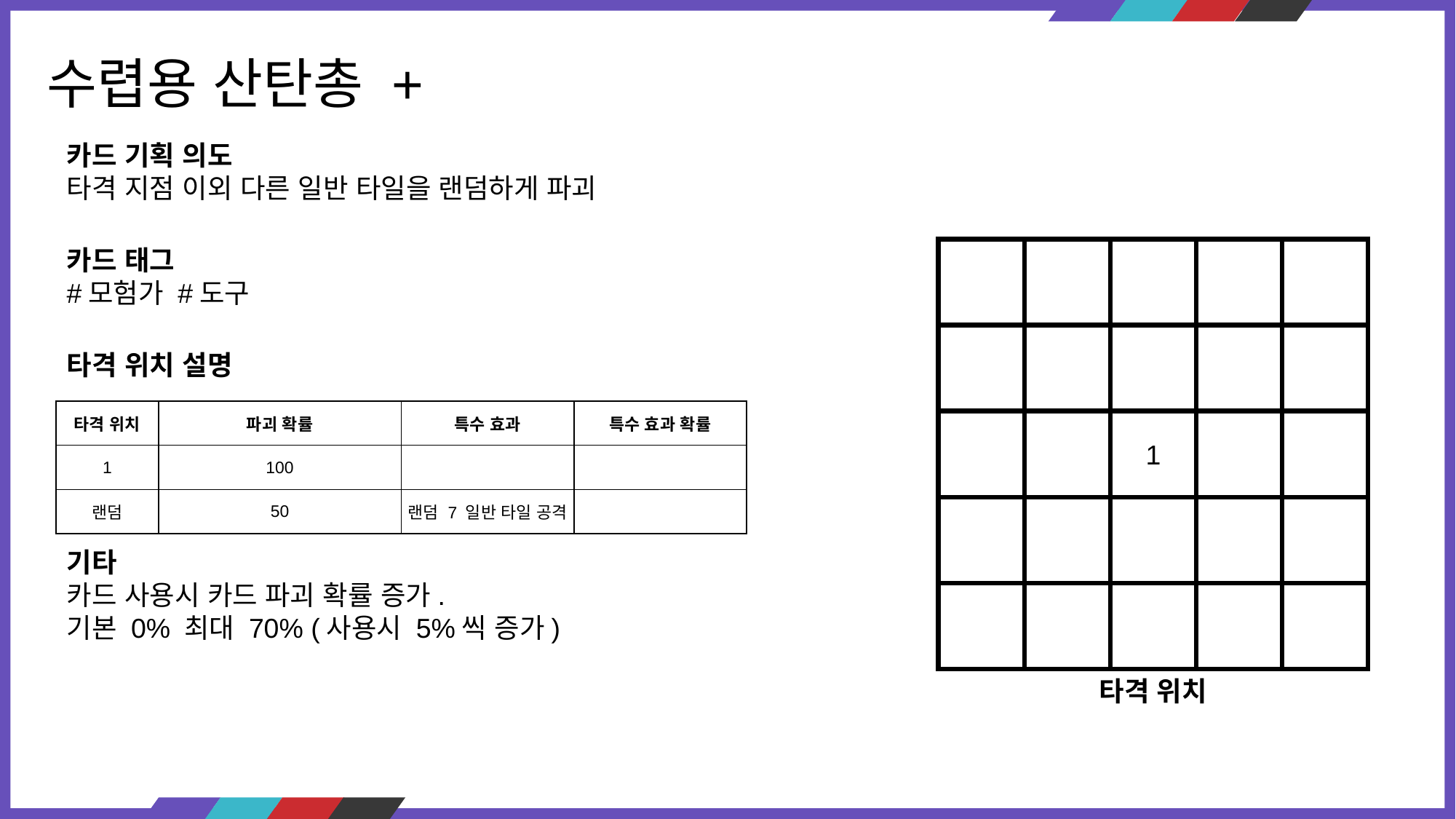

수렵용 산탄총 +
카드 기획 의도
타격 지점 이외 다른 일반 타일을 랜덤하게 파괴
카드 태그
#모험가 #도구

타격 위치 설명
| 타격 위치 | 파괴 확률 | 특수 효과 | 특수 효과 확률 |
| --- | --- | --- | --- |
| 1 | 100 |  |  |
| 랜덤 | 50 | 랜덤 7 일반 타일 공격 |  |

1

기타
카드 사용시 카드 파괴 확률 증가.
기본 0% 최대 70% (사용시 5%씩 증가)

타격 위치